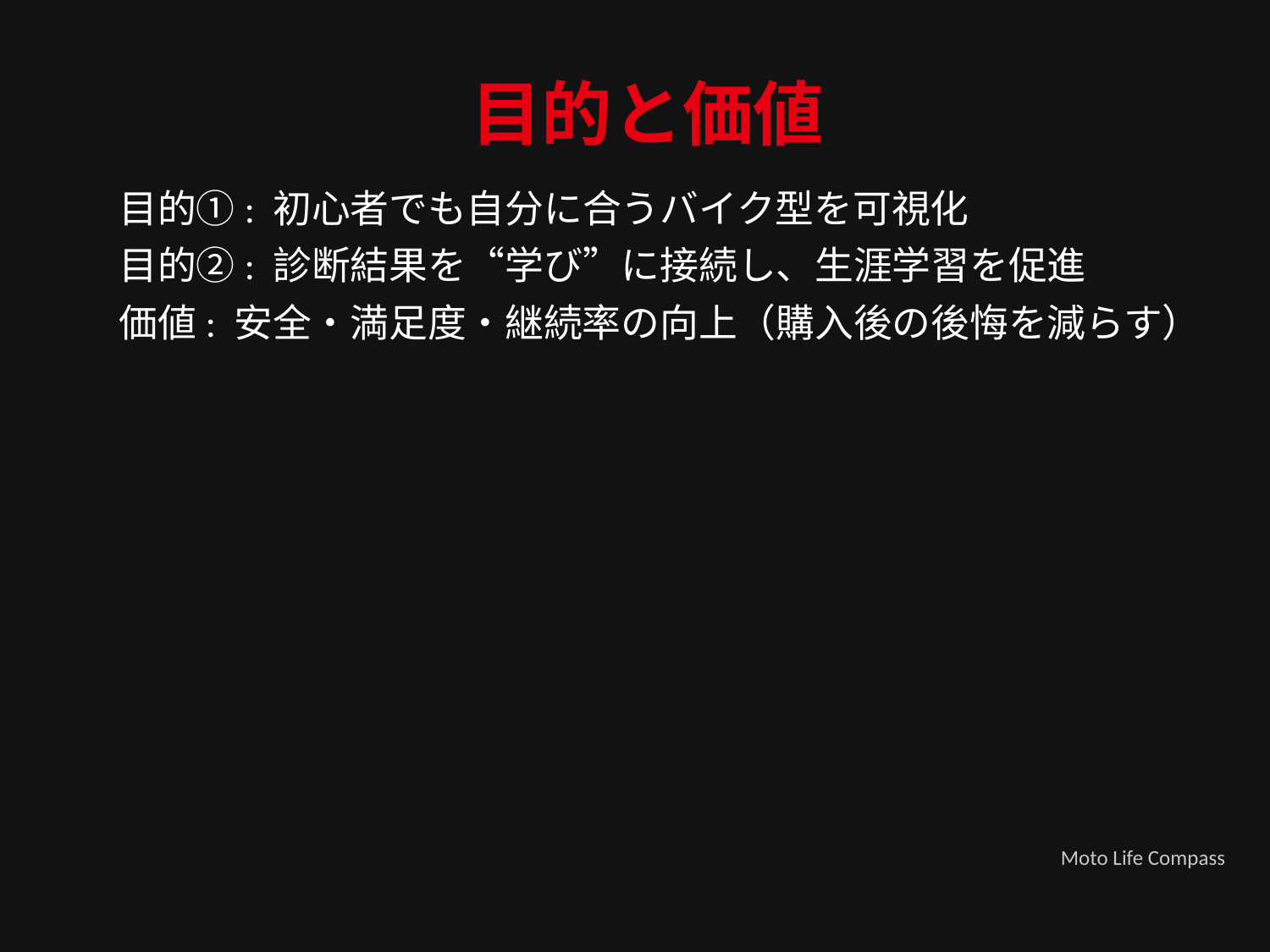

目的と価値
目的①: 初心者でも自分に合うバイク型を可視化
目的②: 診断結果を“学び”に接続し、生涯学習を促進
価値: 安全・満足度・継続率の向上（購入後の後悔を減らす）
Moto Life Compass